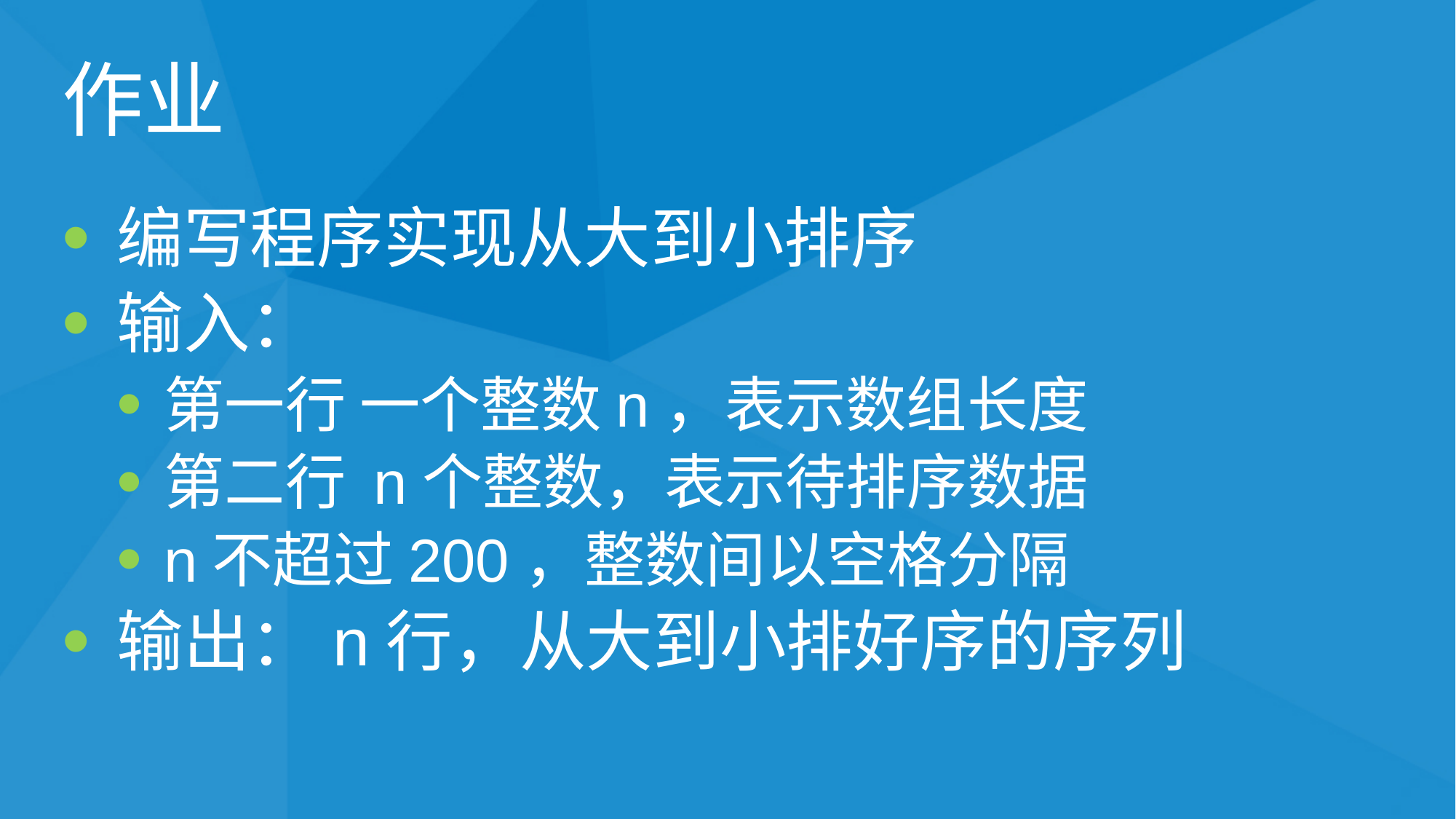

# 作业
编写程序实现从大到小排序
输入：
第一行 一个整数n，表示数组长度
第二行 n个整数，表示待排序数据
n不超过200，整数间以空格分隔
输出：n行，从大到小排好序的序列